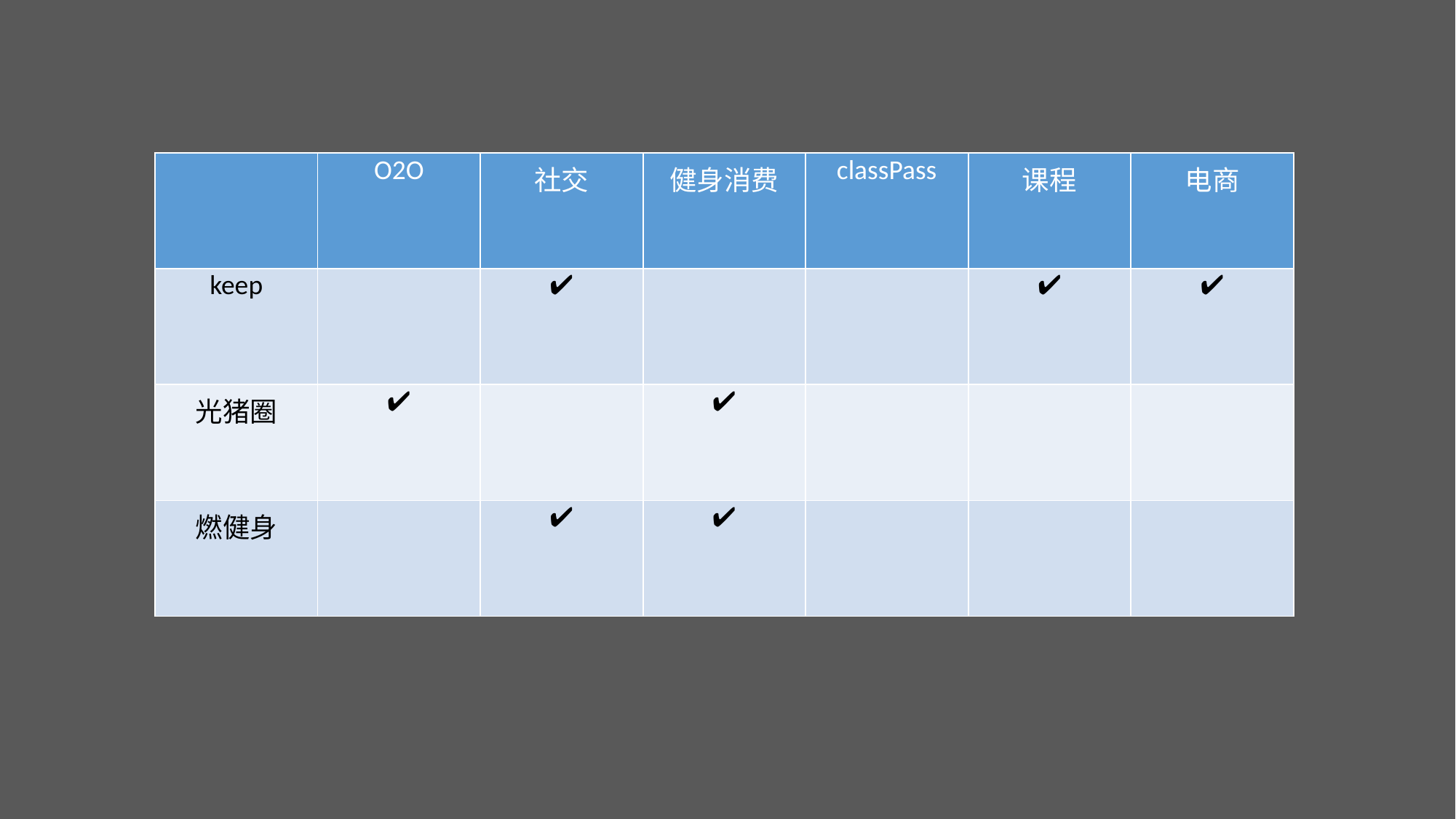

|  | O2O | 社交 | 健身消费 | classPass | 课程 | 电商 |
| --- | --- | --- | --- | --- | --- | --- |
| keep |  | ✔ |  |  | ✔ | ✔ |
| 光猪圈 | ✔ |  | ✔ |  |  |  |
| 燃健身 |  | ✔ | ✔ |  |  |  |